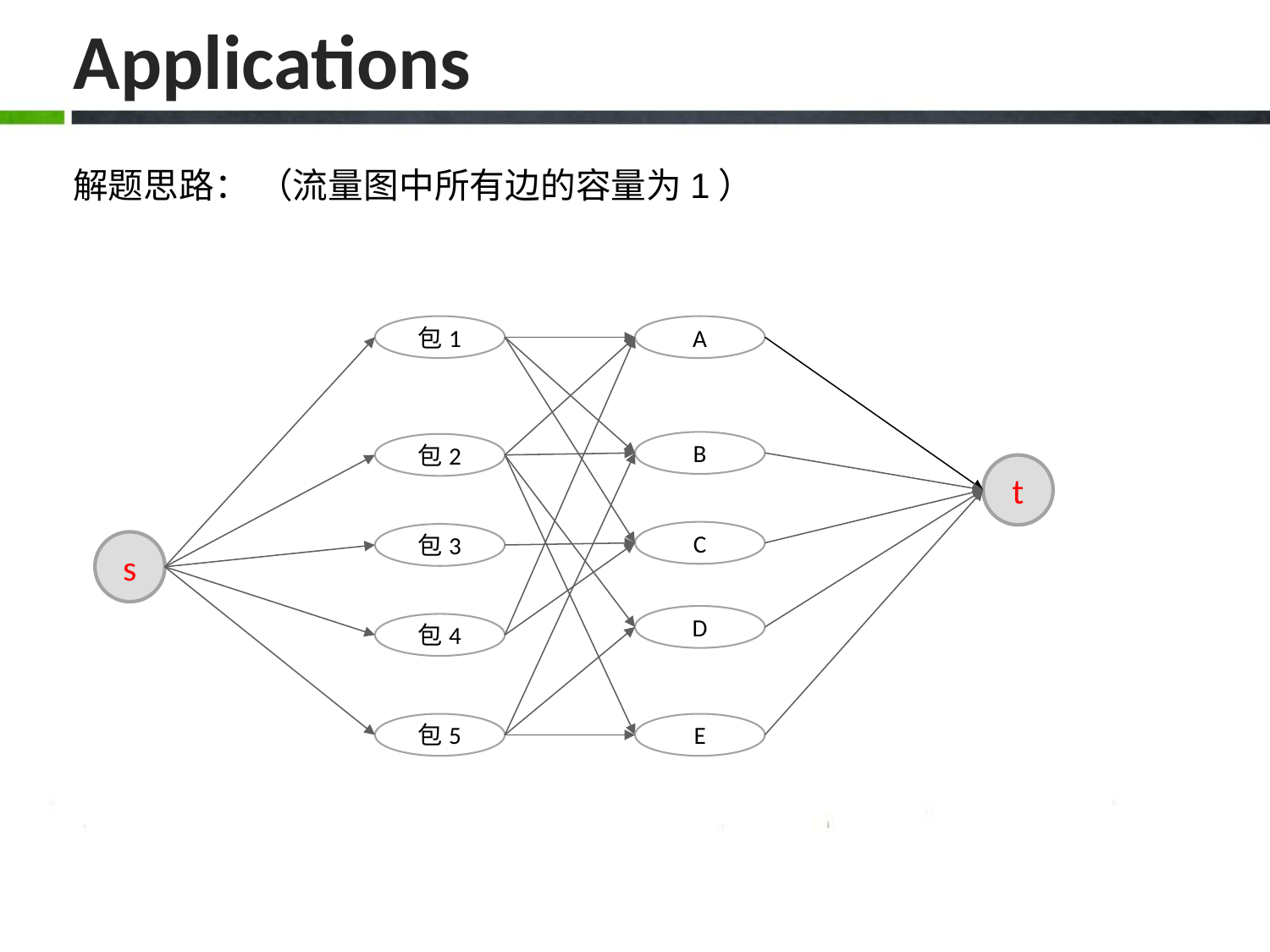

Applications
解题思路： （流量图中所有边的容量为1）
包1
A
B
包2
t
C
包3
s
D
包4
包5
E